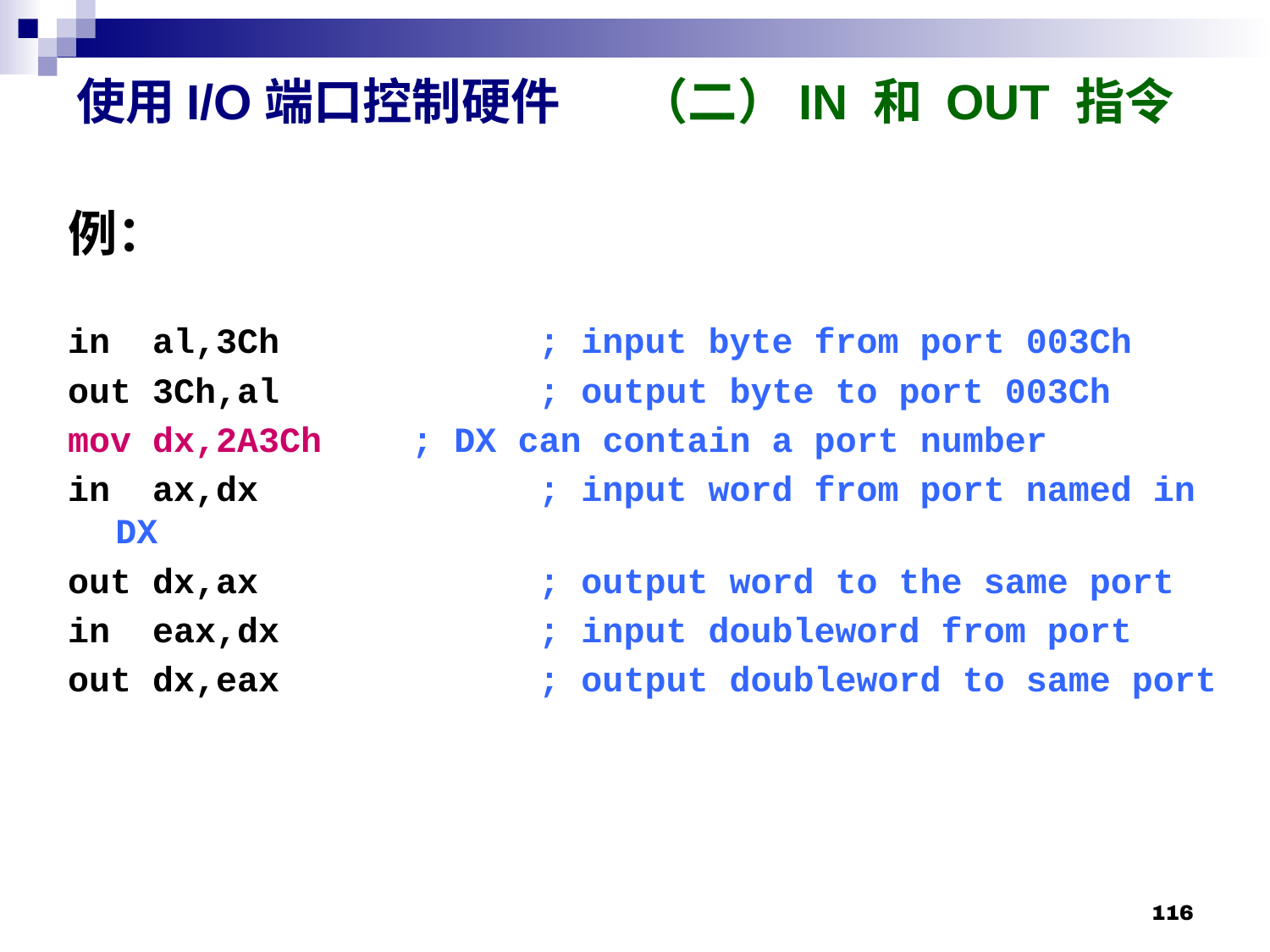

# 使用I/O端口控制硬件       （二）IN 和 OUT 指令
例：

in  al,3Ch		  ; input byte from port 003Ch
out 3Ch,al		  ; output byte to port 003Ch
mov dx,2A3Ch	  ; DX can contain a port number
in  ax,dx		  ; input word from port named in DX
out dx,ax		  ; output word to the same port
in  eax,dx		  ; input doubleword from port
out dx,eax		  ; output doubleword to same port
116